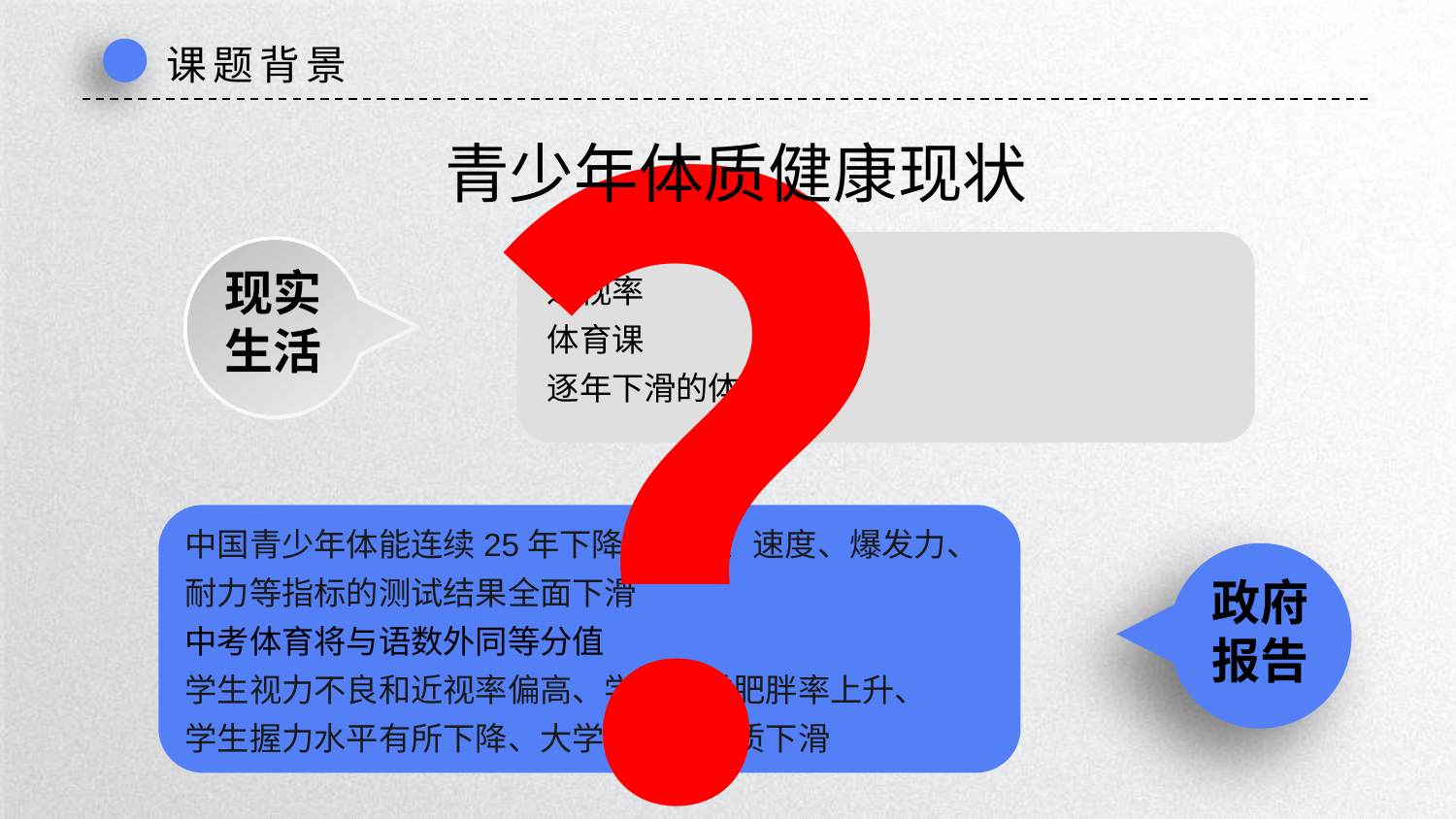

？
课题背景

青少年体质健康现状

近视率
体育课
逐年下滑的体测成绩
现实生活

中国青少年体能连续25年下降，力量、速度、爆发力、耐力等指标的测试结果全面下滑
中考体育将与语数外同等分值
学生视力不良和近视率偏高、学生超重肥胖率上升、学生握力水平有所下降、大学生身体素质下滑

政府报告
延时符